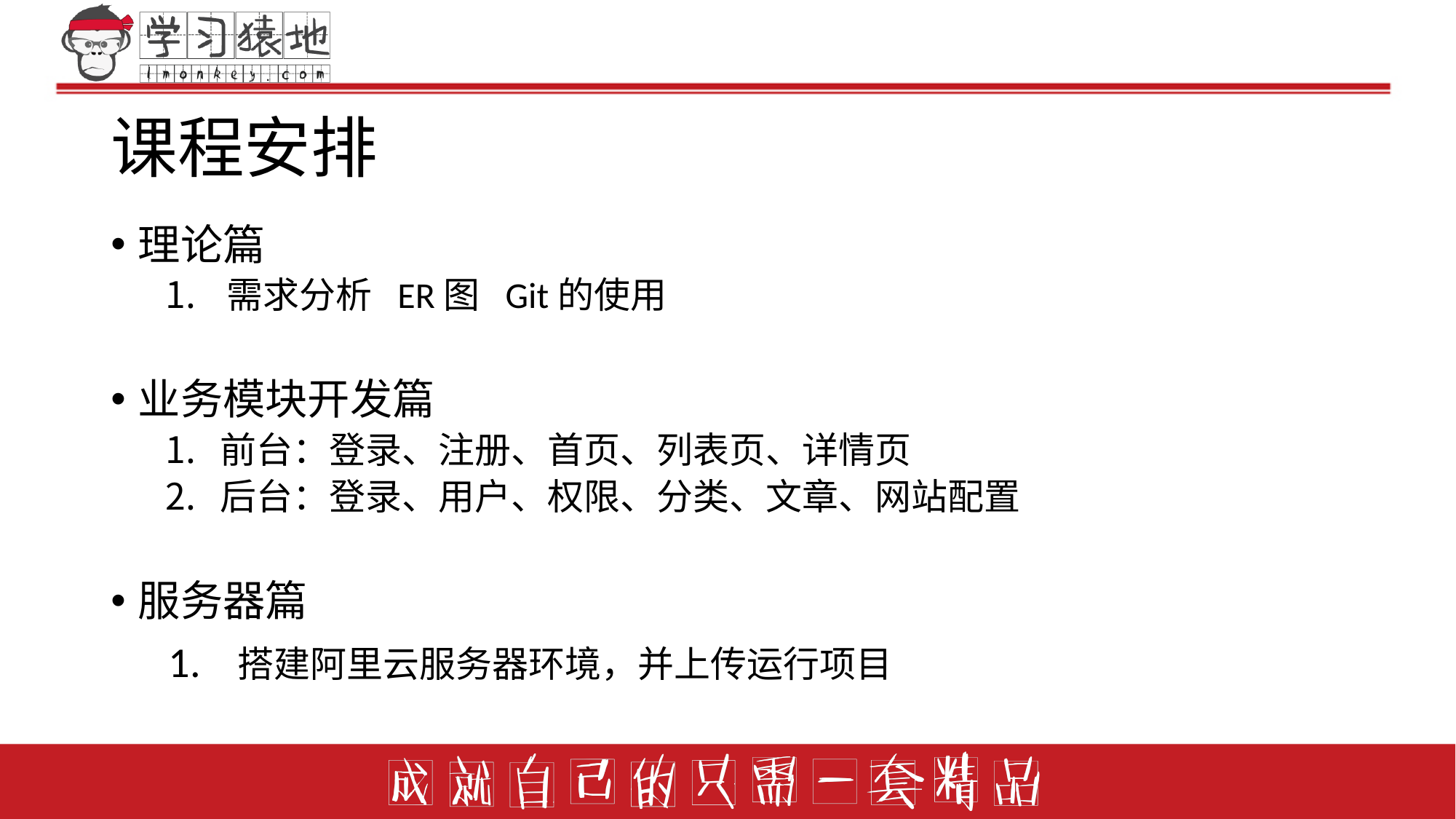

# 课程安排
理论篇
需求分析  ER图  Git的使用

业务模块开发篇
前台：登录、注册、首页、列表页、详情页
后台：登录、用户、权限、分类、文章、网站配置

服务器篇
      1.   搭建阿里云服务器环境，并上传运行项目